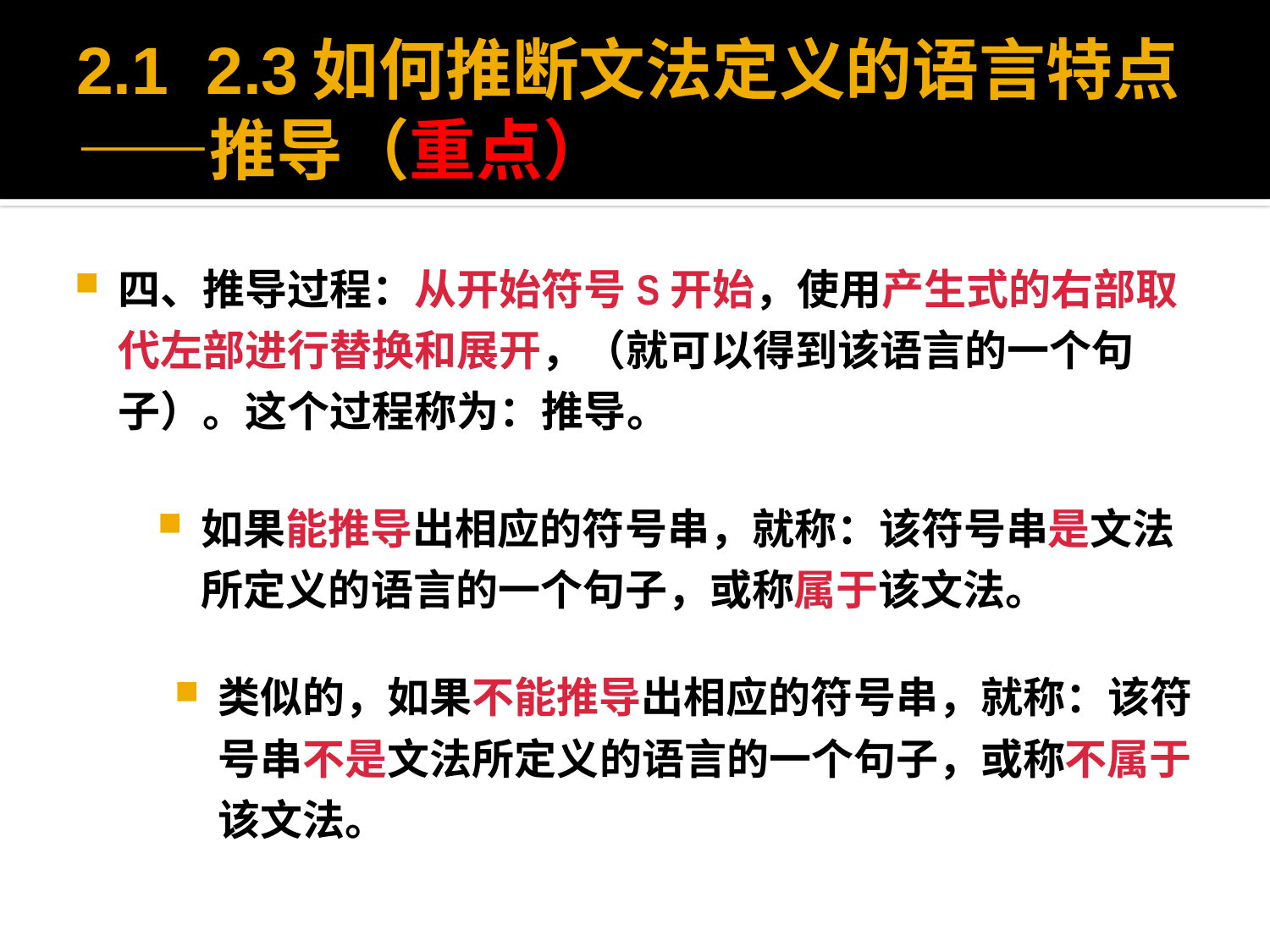

# 2.1  2.3如何推断文法定义的语言特点——推导（重点）
四、推导过程：从开始符号S开始，使用产生式的右部取代左部进行替换和展开，（就可以得到该语言的一个句子）。这个过程称为：推导。
如果能推导出相应的符号串，就称：该符号串是文法所定义的语言的一个句子，或称属于该文法。
类似的，如果不能推导出相应的符号串，就称：该符号串不是文法所定义的语言的一个句子，或称不属于该文法。